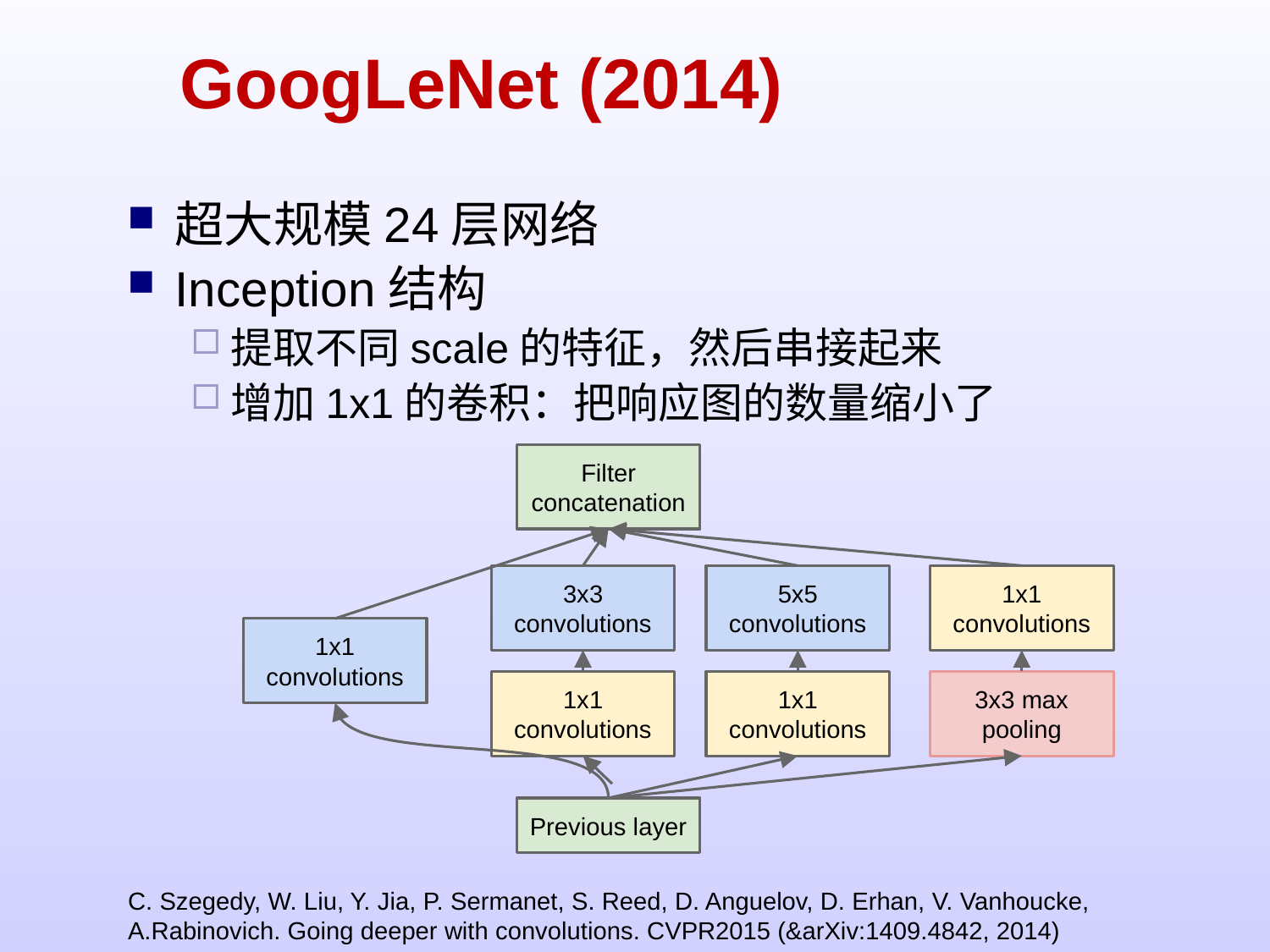

# GoogLeNet (2014)
超大规模24层网络
Inception结构
提取不同scale的特征，然后串接起来
增加1x1的卷积：把响应图的数量缩小了

Filter concatenation
3x3 convolutions
5x5 convolutions
1x1 convolutions
1x1 convolutions
1x1 convolutions
1x1 convolutions
3x3 max pooling
Previous layer
C. Szegedy, W. Liu, Y. Jia, P. Sermanet, S. Reed, D. Anguelov, D. Erhan, V. Vanhoucke, A.Rabinovich. Going deeper with convolutions. CVPR2015 (&arXiv:1409.4842, 2014)